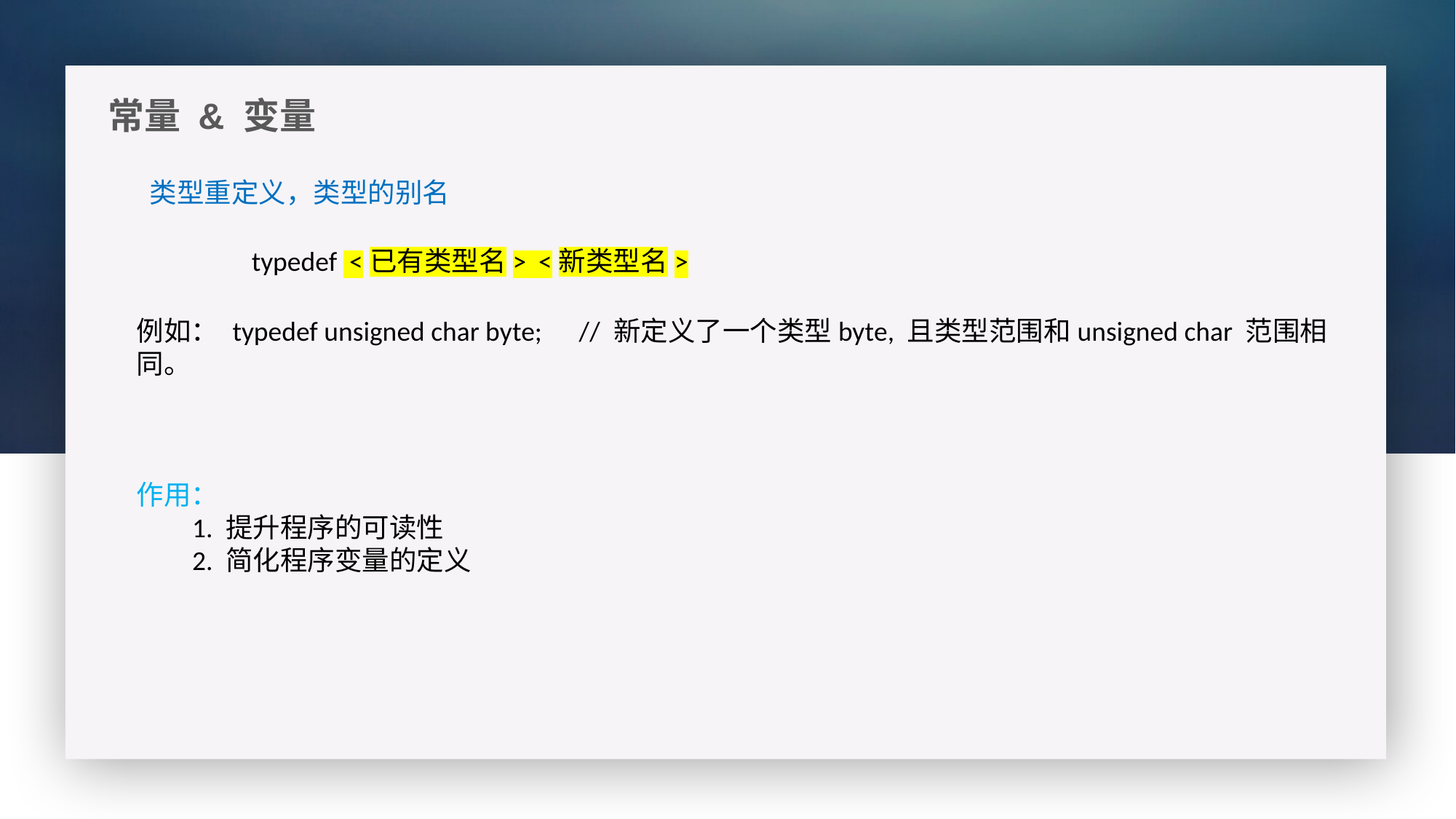

常量 & 变量

类型重定义，类型的别名

typedef  <已有类型名>  <新类型名>
例如： typedef unsigned char byte;      // 新定义了一个类型byte, 且类型范围和unsigned char 范围相同。

作用：
         1. 提升程序的可读性
         2. 简化程序变量的定义